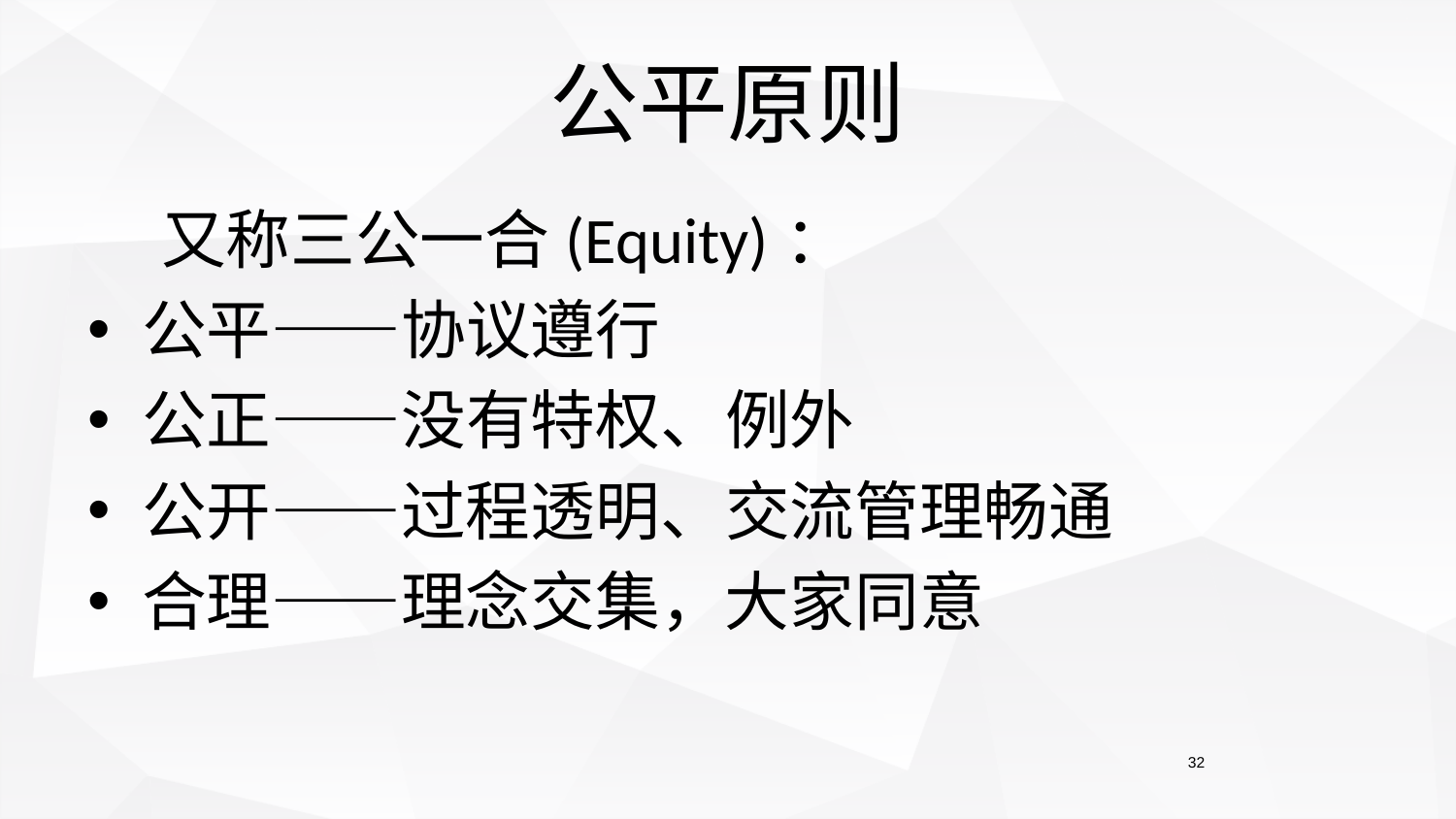

# 公平原则
    又称三公一合(Equity)：
公平——协议遵行
公正——没有特权、例外
公开——过程透明、交流管理畅通
合理——理念交集，大家同意
32